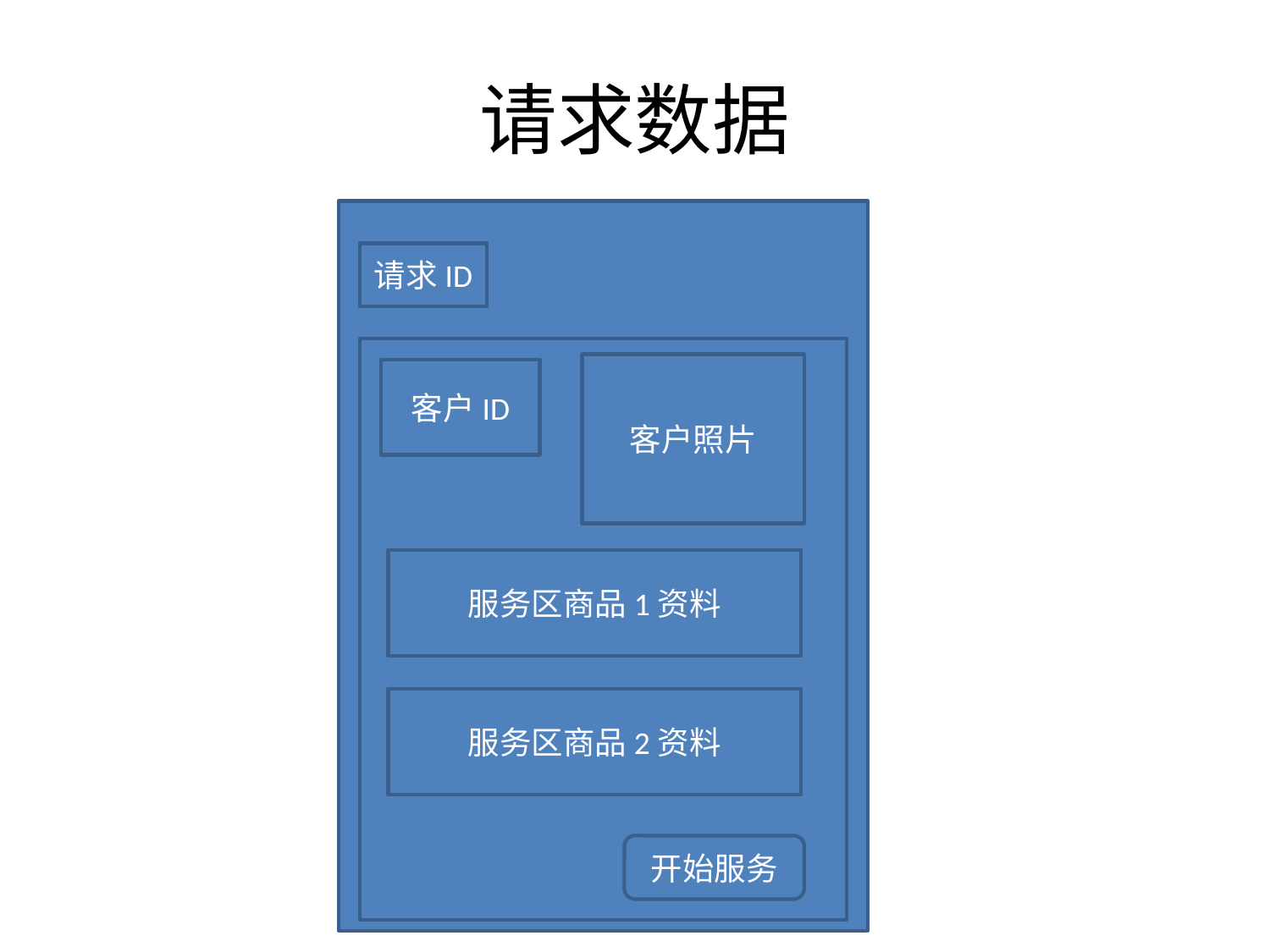

# 请求数据

请求ID

客户照片
客户ID
服务区商品1资料
服务区商品2资料
开始服务